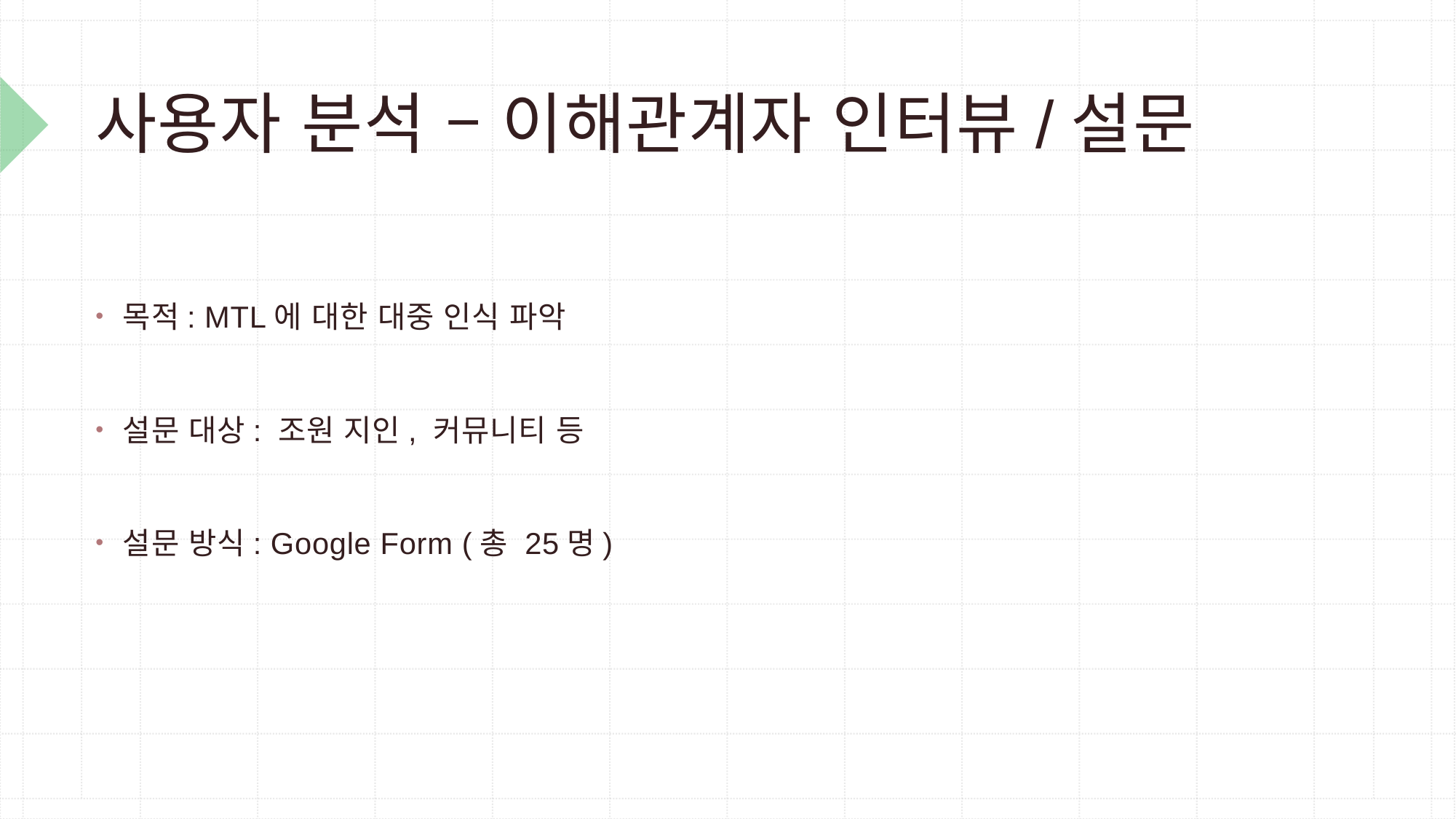

# 사용자 분석 – 이해관계자 인터뷰/설문
목적: MTL에 대한 대중 인식 파악

설문 대상: 조원 지인, 커뮤니티 등

설문 방식: Google Form (총 25명)